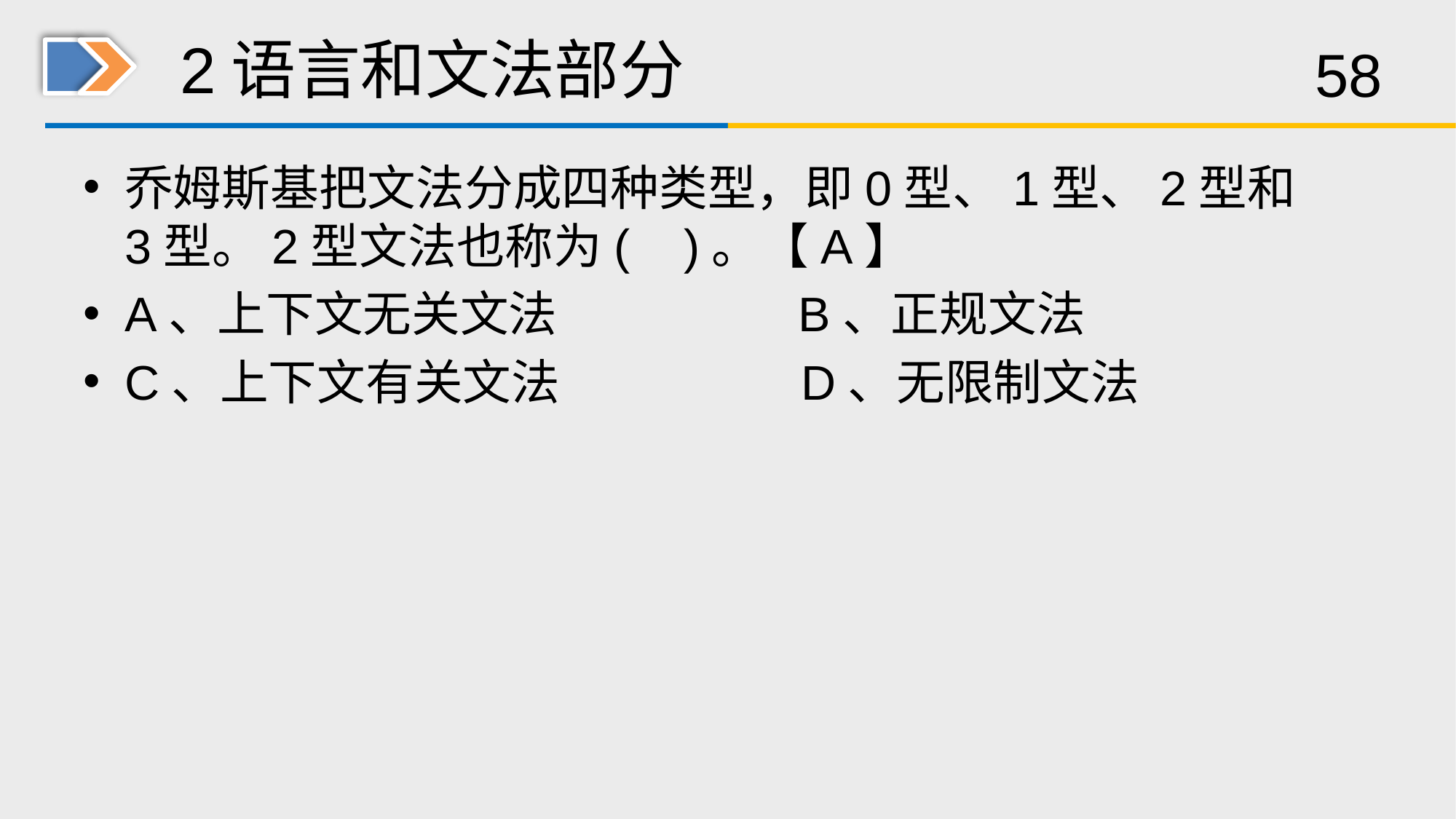

# 2语言和文法部分
58
乔姆斯基把文法分成四种类型，即0型、1型、2型和3型。2型文法也称为(    )。【A】
A、上下文无关文法                     B、正规文法
C、上下文有关文法                     D、无限制文法